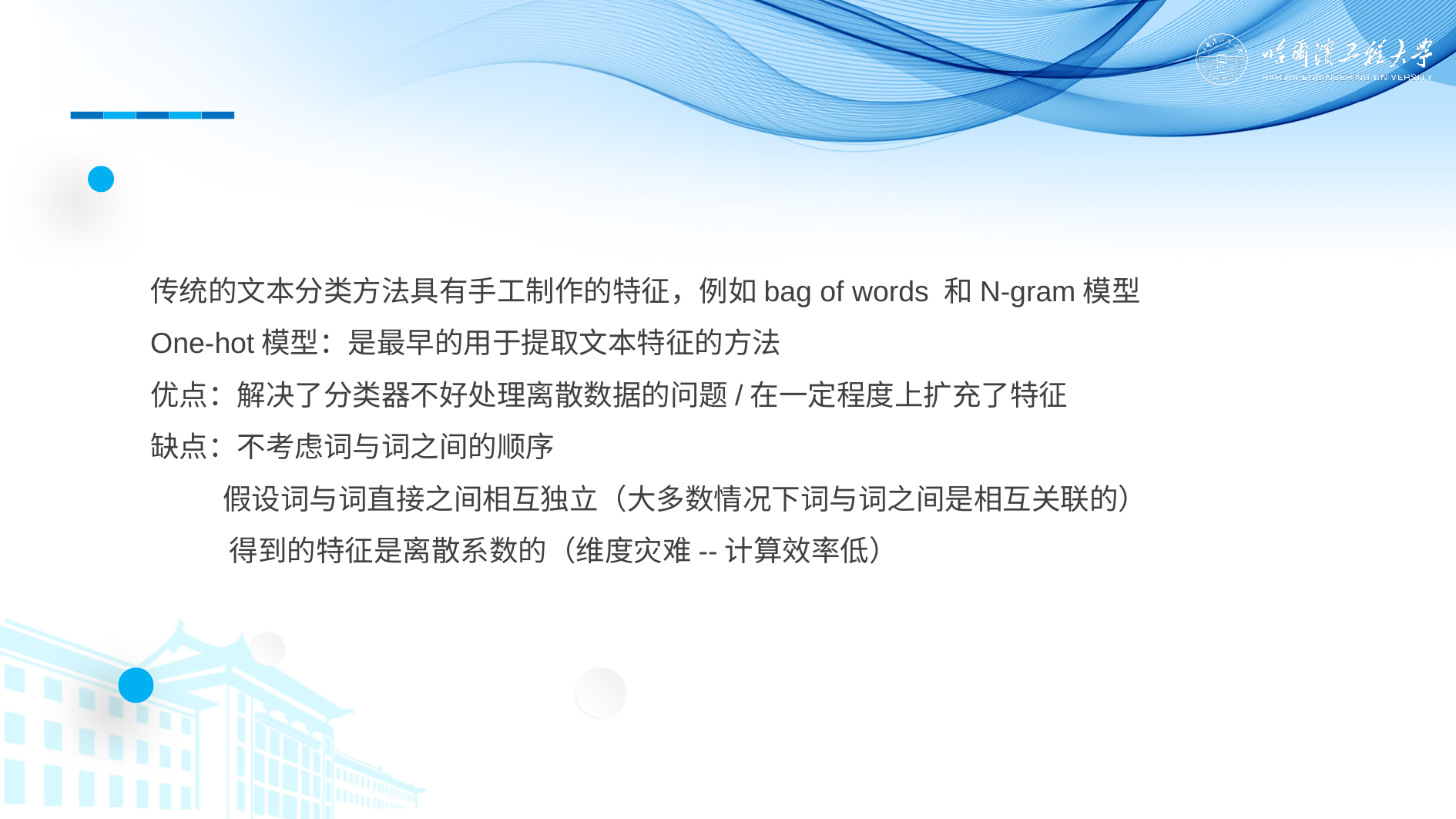

传统的文本分类方法具有手工制作的特征，例如bag of words 和N-gram模型
One-hot模型：是最早的用于提取文本特征的方法
优点：解决了分类器不好处理离散数据的问题/在一定程度上扩充了特征
缺点：不考虑词与词之间的顺序
          假设词与词直接之间相互独立（大多数情况下词与词之间是相互关联的）
           得到的特征是离散系数的（维度灾难--计算效率低）